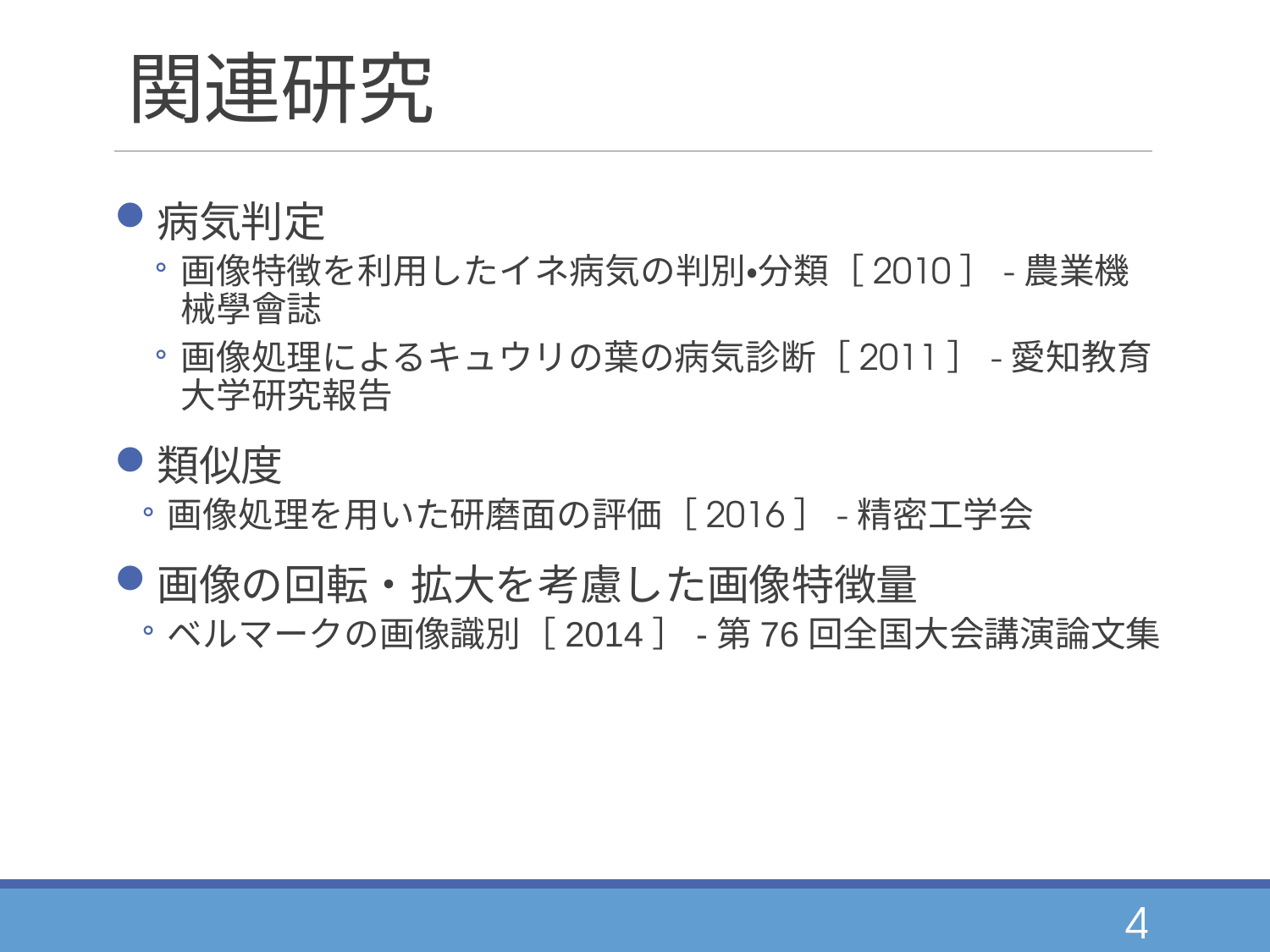

# 関連研究
病気判定
画像特徴を利用したイネ病気の判別・分類［2010］-農業機械學會誌
画像処理によるキュウリの葉の病気診断［2011］-愛知教育大学研究報告
類似度
画像処理を用いた研磨面の評価［2016］-精密工学会
画像の回転・拡大を考慮した画像特徴量
ベルマークの画像識別［2014］-第76回全国大会講演論文集
4